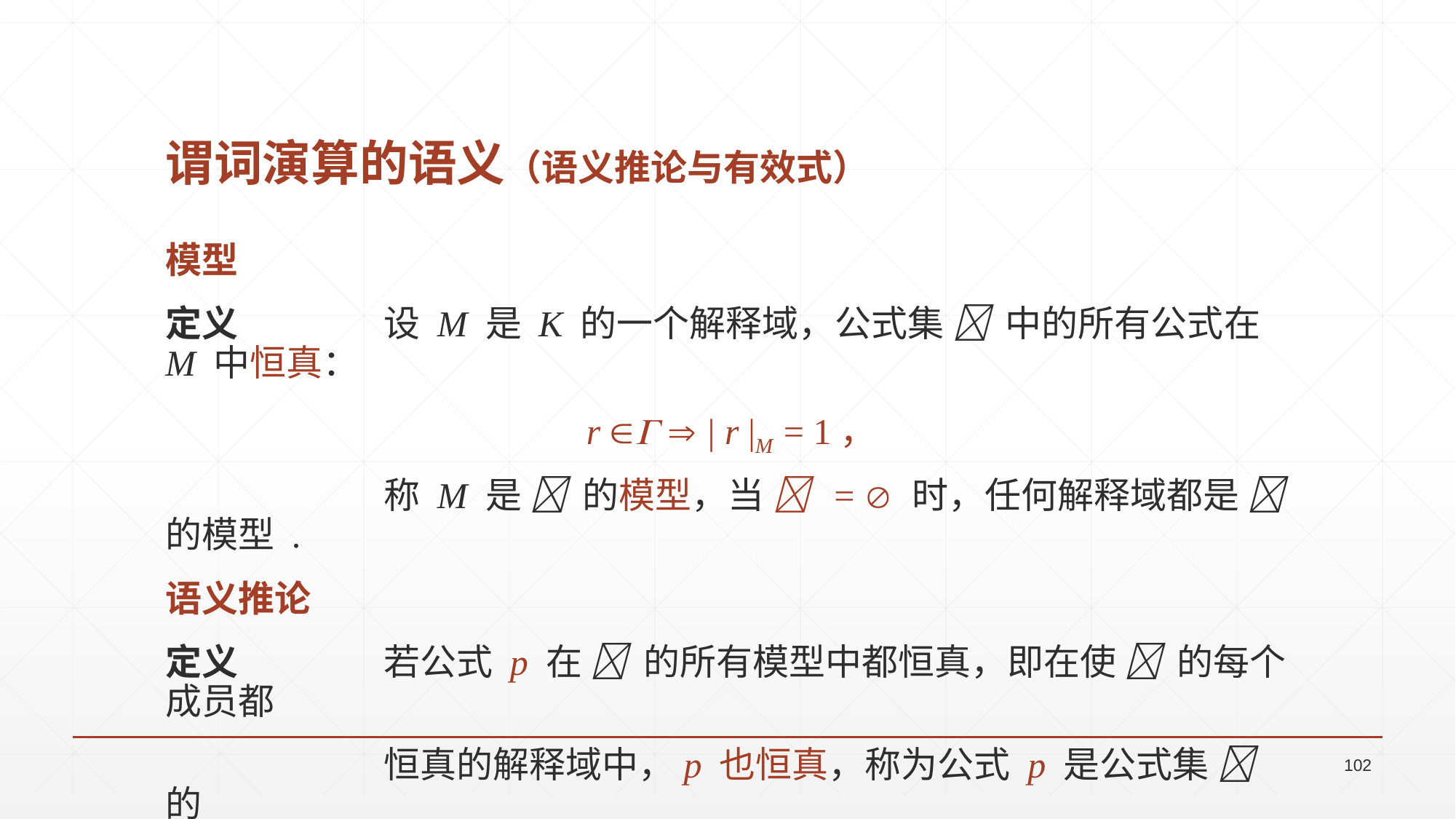

# 谓词演算的语义（语义推论与有效式）
模型
定义		设 M 是 K 的一个解释域，公式集 Γ  中的所有公式在 M 中恒真：
r ∈Γ ⇒ | r |M  = 1，
		称 M 是 Γ  的模型，当 Γ  = ∅ 时，任何解释域都是 Γ  的模型 .
语义推论
定义		若公式 p 在 Γ  的所有模型中都恒真，即在使 Γ  的每个成员都
		恒真的解释域中，p 也恒真，称为公式 p 是公式集 Γ  的
		语义推论，记为 Γ ⊨ p .

102